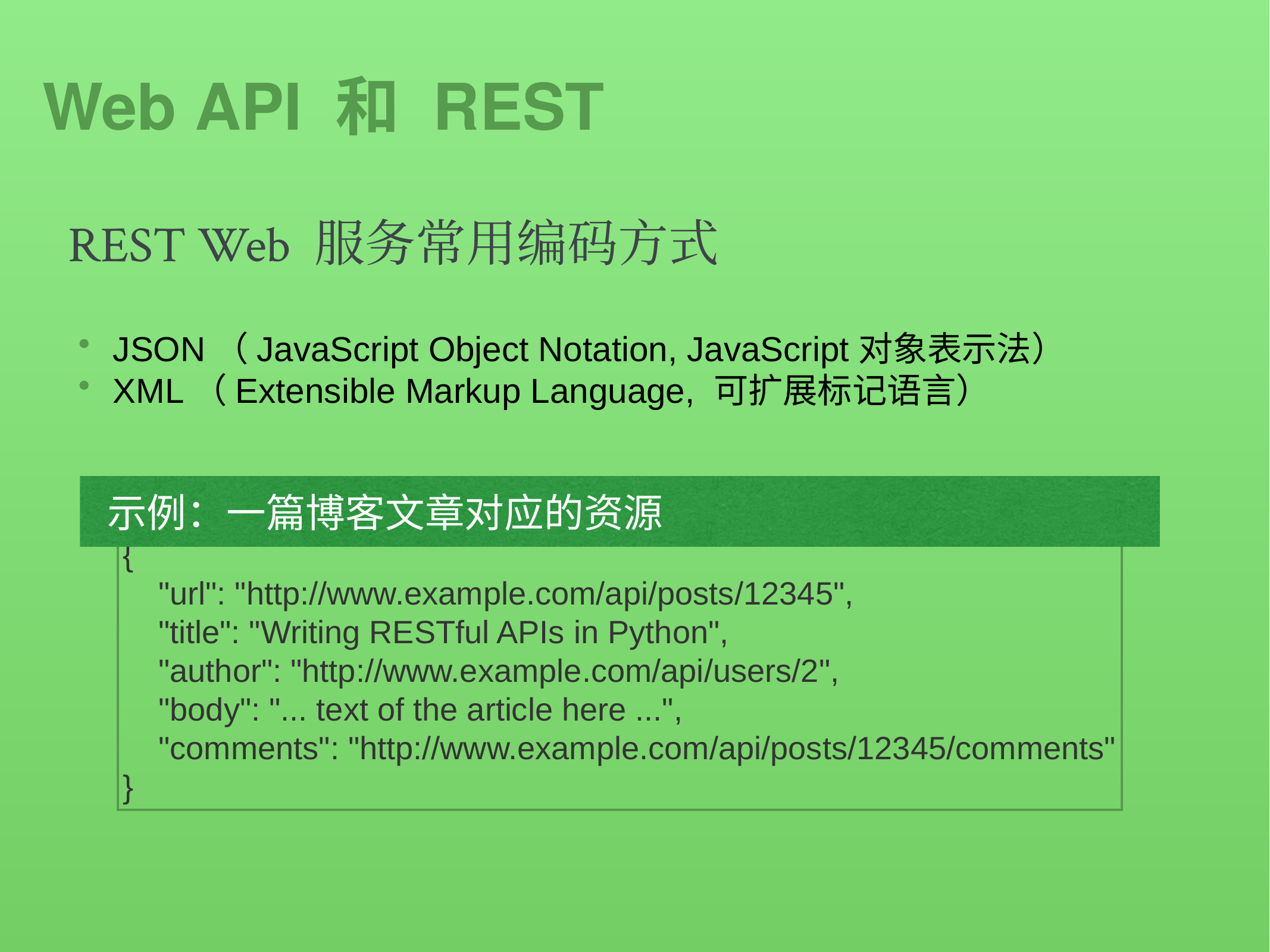

24
Web API 和 REST
REST Web 服务常用编码方式
JSON（JavaScript Object Notation, JavaScript对象表示法）
XML（Extensible Markup Language, 可扩展标记语言）
示例：一篇博客文章对应的资源
{
    "url": "http://www.example.com/api/posts/12345",
    "title": "Writing RESTful APIs in Python",
    "author": "http://www.example.com/api/users/2",
    "body": "... text of the article here ...",
    "comments": "http://www.example.com/api/posts/12345/comments"
}